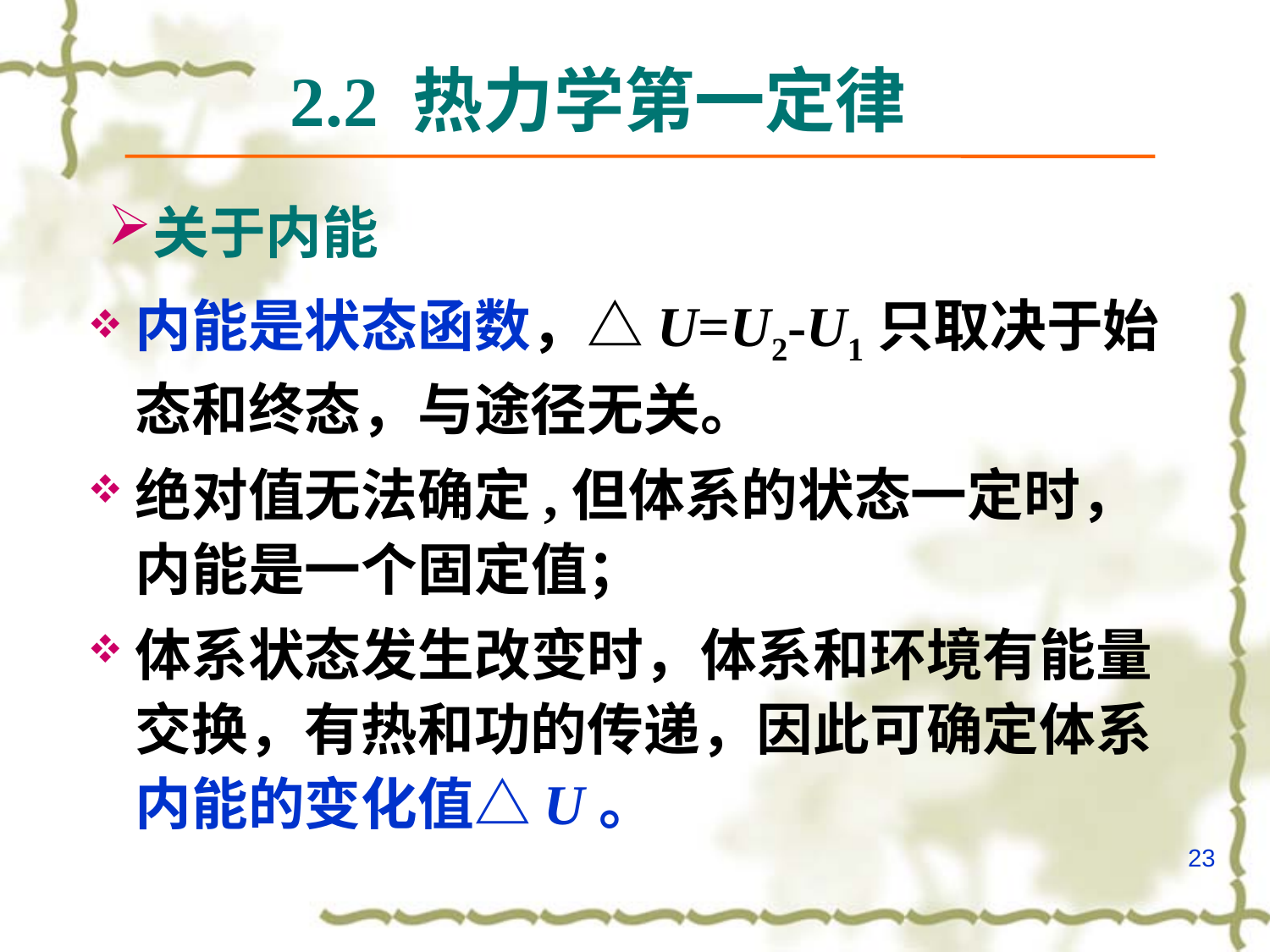

2.2 热力学第一定律

# 关于内能
内能是状态函数，△U=U2-U1只取决于始态和终态，与途径无关。
绝对值无法确定,但体系的状态一定时，内能是一个固定值；
体系状态发生改变时，体系和环境有能量交换，有热和功的传递，因此可确定体系内能的变化值△U。
23